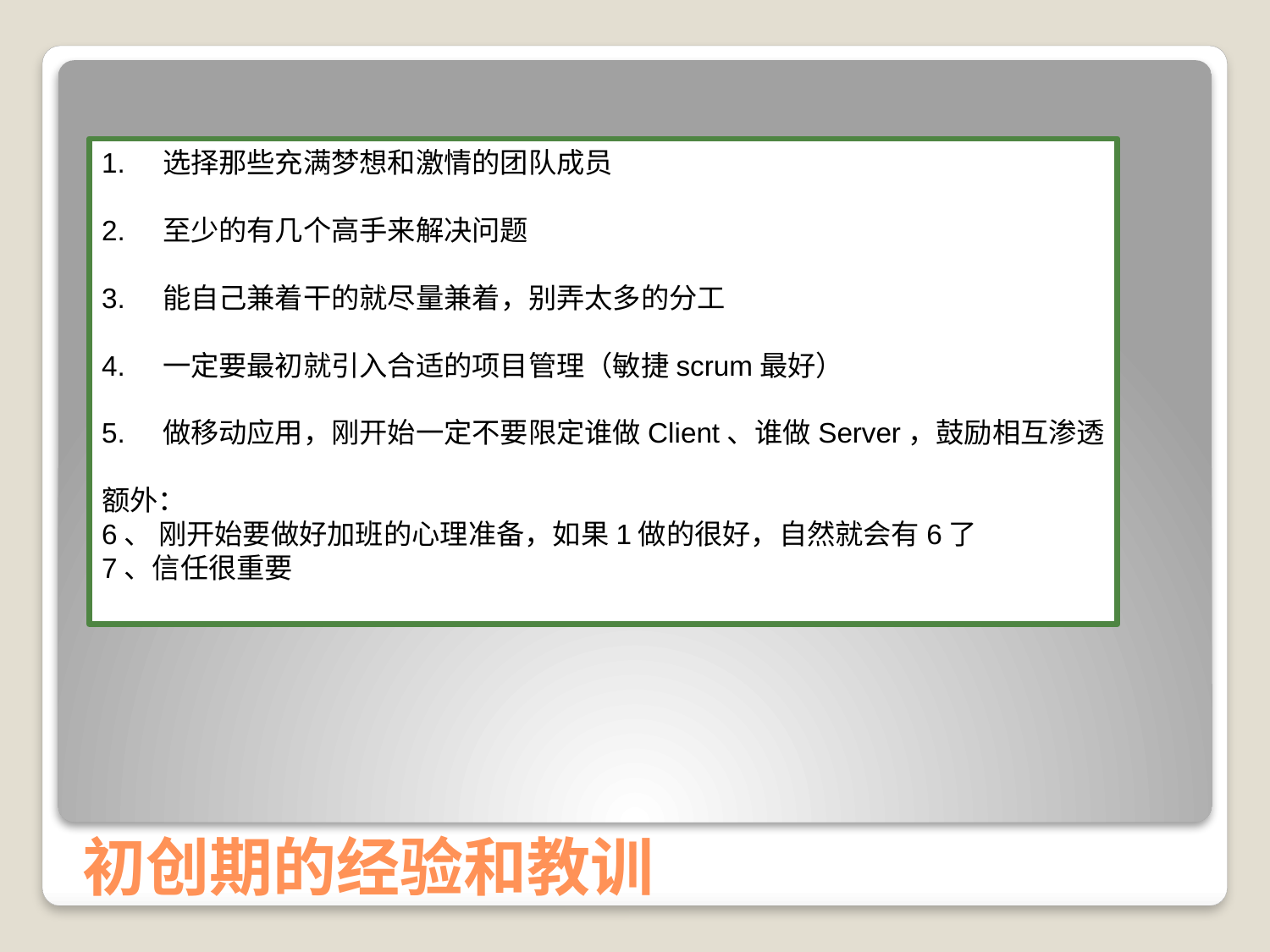

选择那些充满梦想和激情的团队成员

 至少的有几个高手来解决问题

 能自己兼着干的就尽量兼着，别弄太多的分工

 一定要最初就引入合适的项目管理（敏捷scrum最好）

 做移动应用，刚开始一定不要限定谁做Client、谁做Server，鼓励相互渗透

额外：
6、 刚开始要做好加班的心理准备，如果1做的很好，自然就会有6了
7、信任很重要

# 初创期的经验和教训